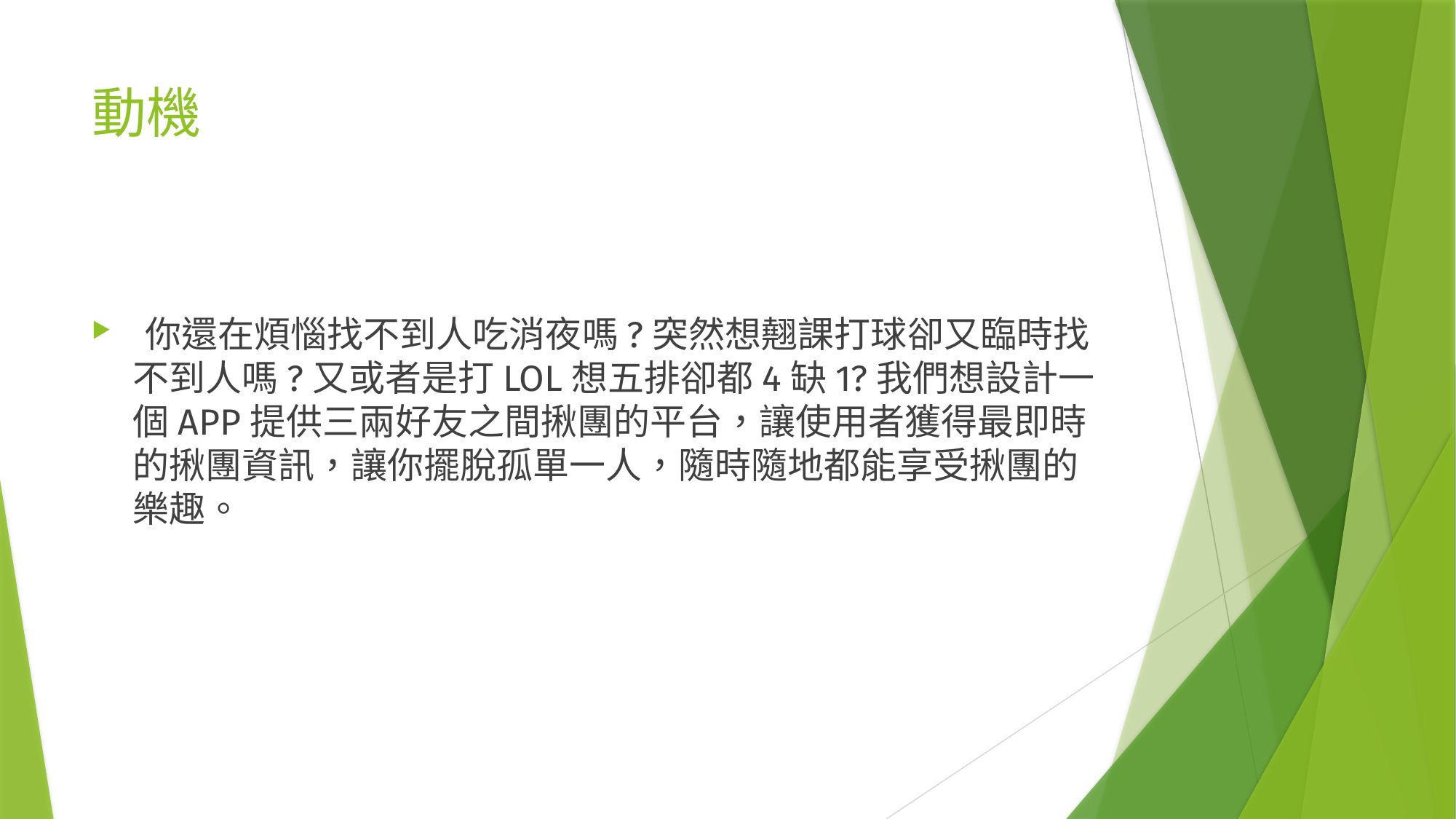

# 動機

 你還在煩惱找不到人吃消夜嗎?突然想翹課打球卻又臨時找不到人嗎?又或者是打LOL想五排卻都4缺1?我們想設計一個APP提供三兩好友之間揪團的平台，讓使用者獲得最即時的揪團資訊，讓你擺脫孤單一人，隨時隨地都能享受揪團的樂趣。